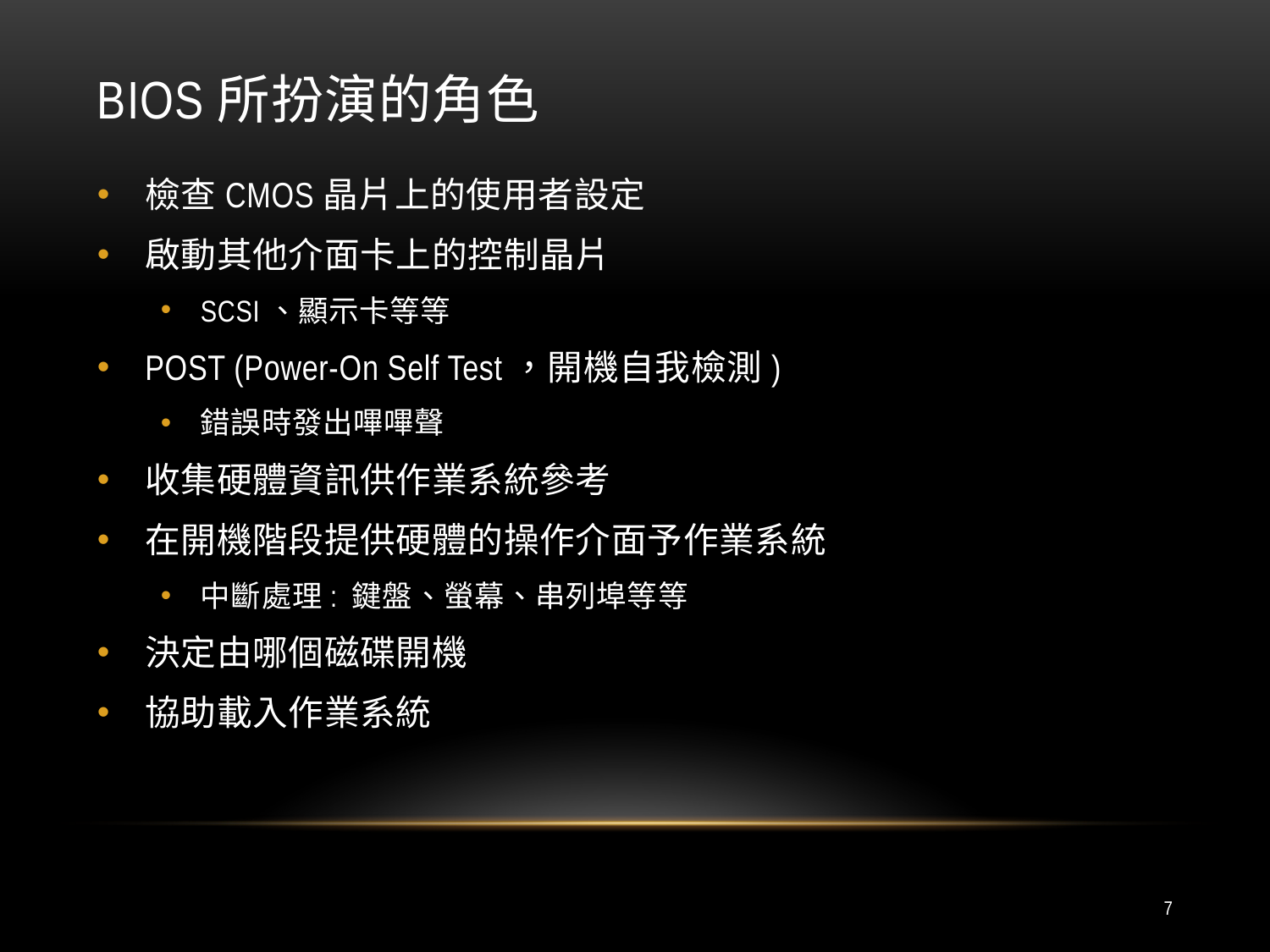

# BIOS所扮演的角色
檢查CMOS晶片上的使用者設定
啟動其他介面卡上的控制晶片
SCSI、顯示卡等等
POST (Power-On Self Test，開機自我檢測)
錯誤時發出嗶嗶聲
收集硬體資訊供作業系統參考
在開機階段提供硬體的操作介面予作業系統
中斷處理: 鍵盤、螢幕、串列埠等等
決定由哪個磁碟開機
協助載入作業系統
7